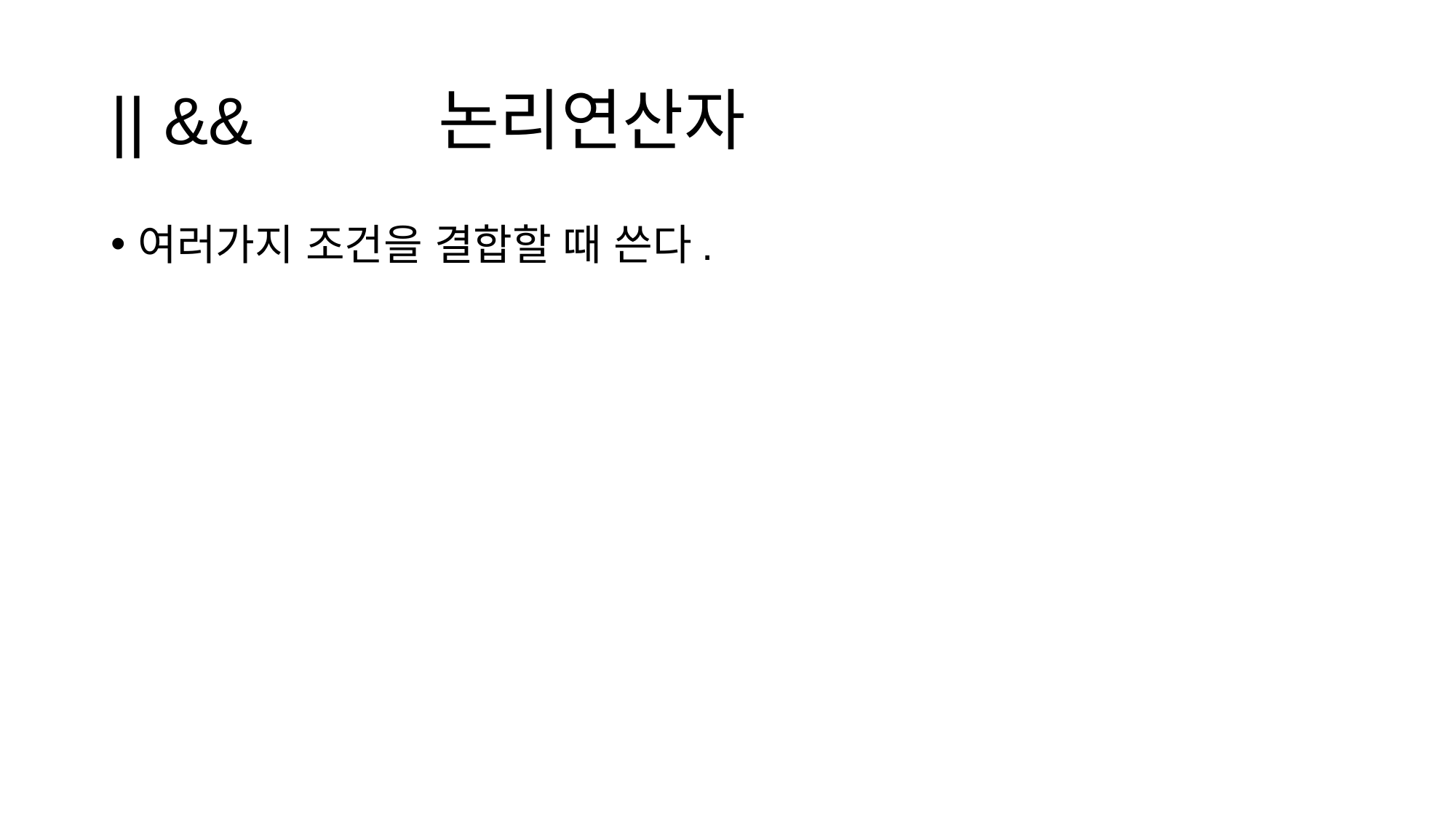

# || &&		논리연산자
여러가지 조건을 결합할 때 쓴다.